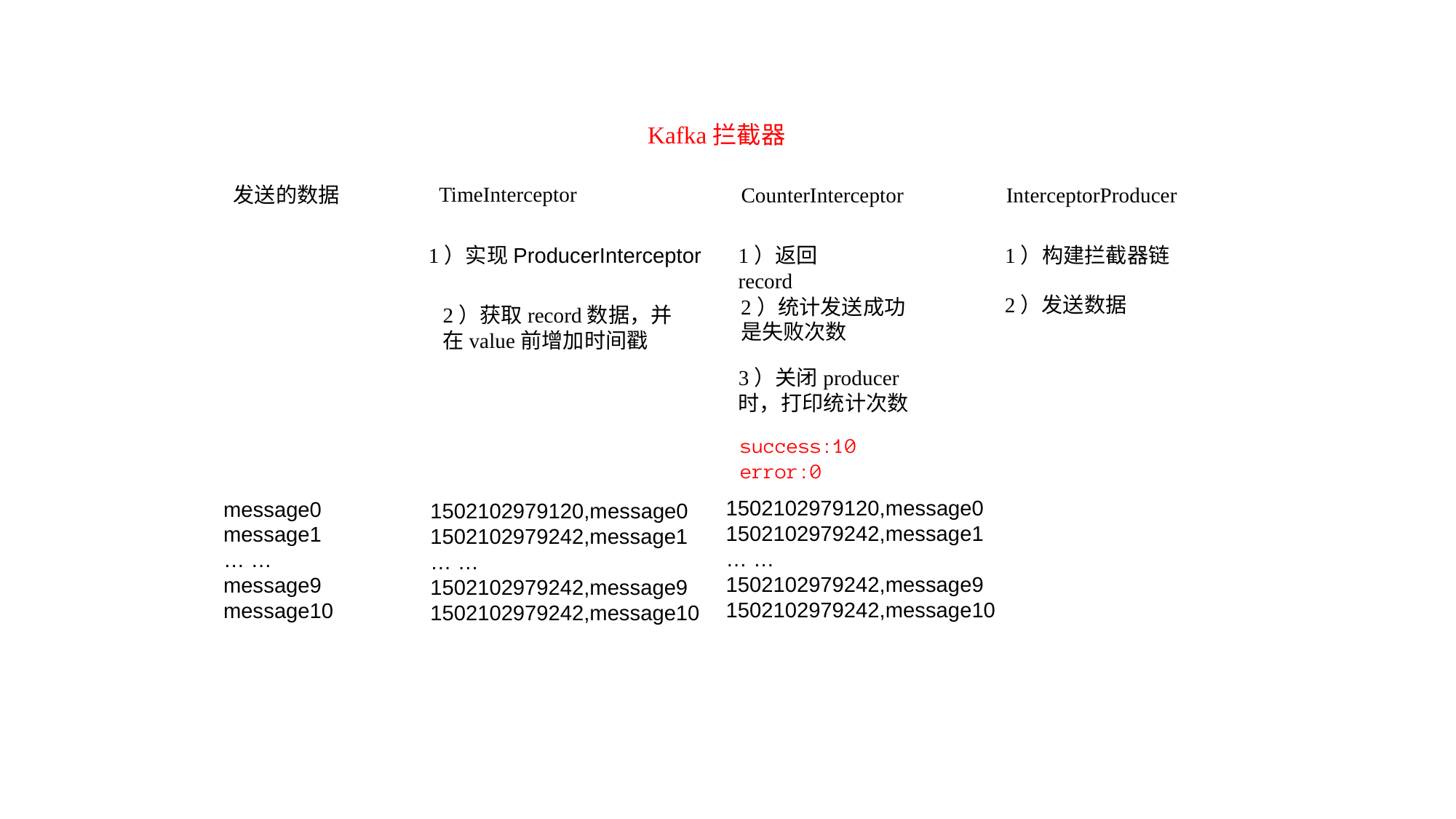

Kafka拦截器
TimeInterceptor
发送的数据
InterceptorProducer
CounterInterceptor
1）返回record
1）构建拦截器链
1）实现ProducerInterceptor
2）发送数据
2）统计发送成功是失败次数
2）获取record数据，并在value前增加时间戳
3）关闭producer时，打印统计次数
success:10
error:0
1502102979120,message0
1502102979242,message1
… …
1502102979242,message9
1502102979242,message10
message0
message1
… …
message9
message10
1502102979120,message0
1502102979242,message1
… …
1502102979242,message9
1502102979242,message10